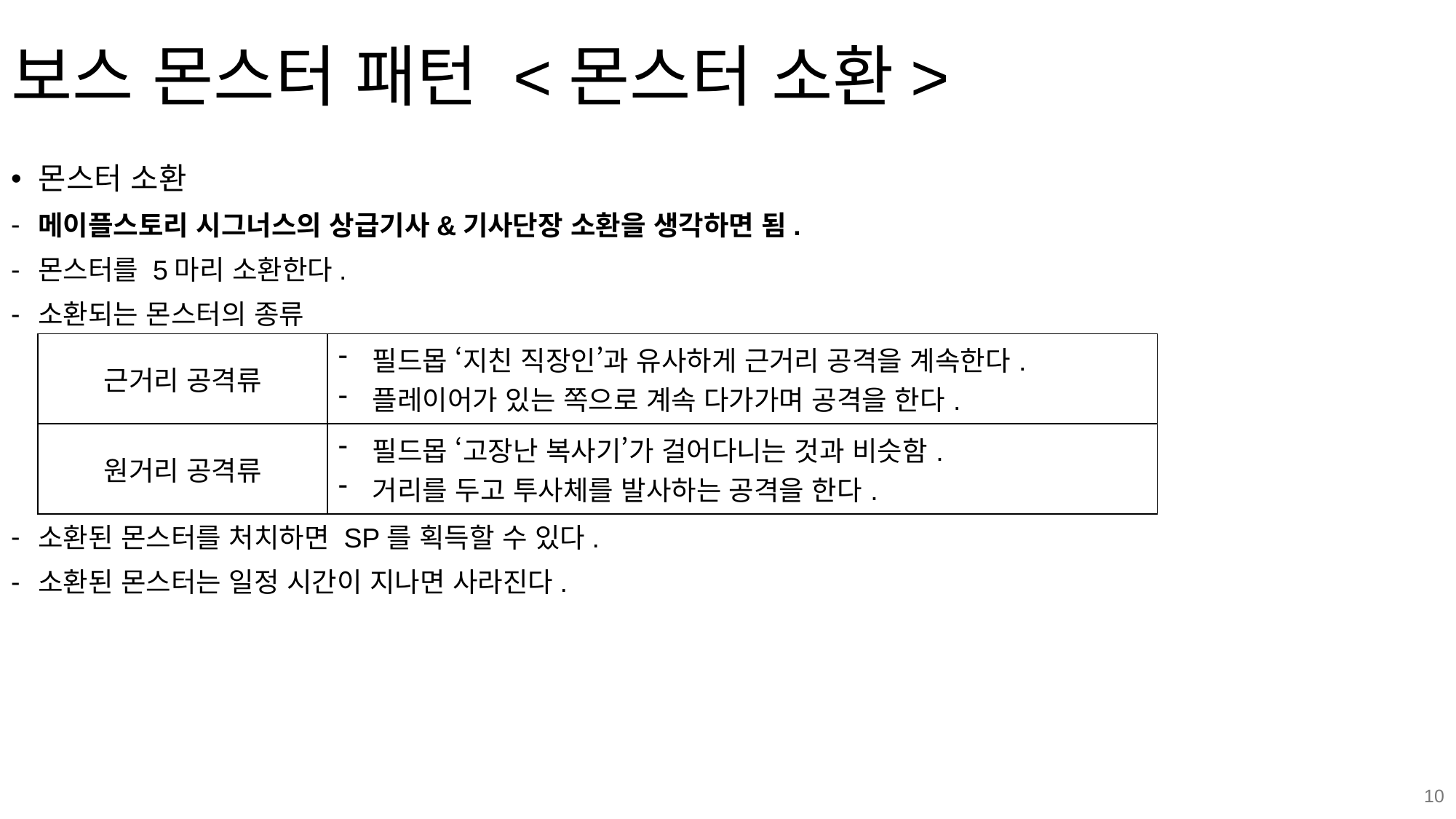

# 보스 몬스터 패턴 <몬스터 소환>
몬스터 소환
메이플스토리 시그너스의 상급기사&기사단장 소환을 생각하면 됨.
몬스터를 5마리 소환한다.
소환되는 몬스터의 종류

소환된 몬스터를 처치하면 SP를 획득할 수 있다.
소환된 몬스터는 일정 시간이 지나면 사라진다.
| 근거리 공격류 | 필드몹 ‘지친 직장인’과 유사하게 근거리 공격을 계속한다. 플레이어가 있는 쪽으로 계속 다가가며 공격을 한다. |
| --- | --- |
| 원거리 공격류 | 필드몹 ‘고장난 복사기’가 걸어다니는 것과 비슷함. 거리를 두고 투사체를 발사하는 공격을 한다. |
10